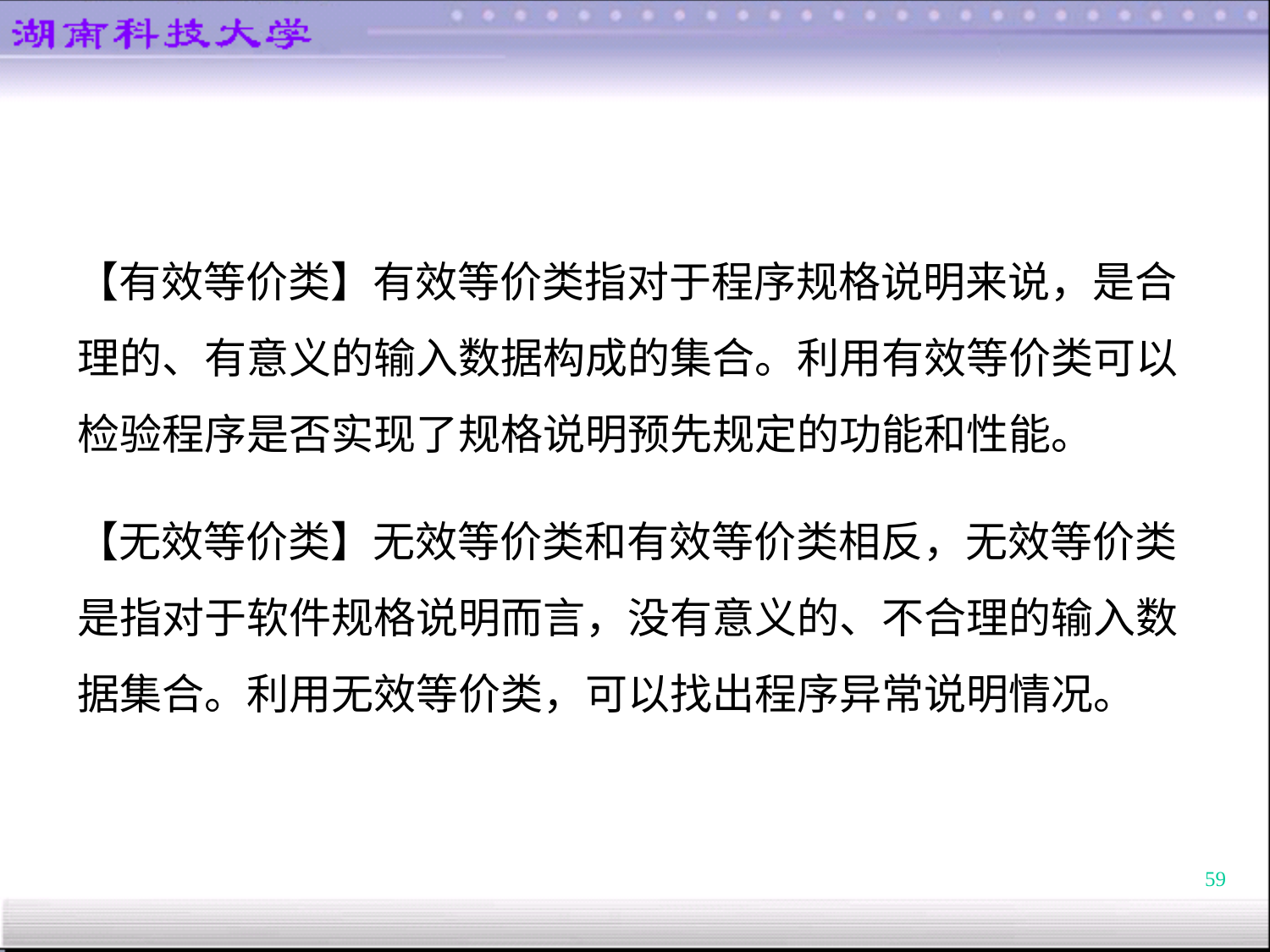

【有效等价类】有效等价类指对于程序规格说明来说，是合理的、有意义的输入数据构成的集合。利用有效等价类可以检验程序是否实现了规格说明预先规定的功能和性能。
【无效等价类】无效等价类和有效等价类相反，无效等价类是指对于软件规格说明而言，没有意义的、不合理的输入数据集合。利用无效等价类，可以找出程序异常说明情况。

59